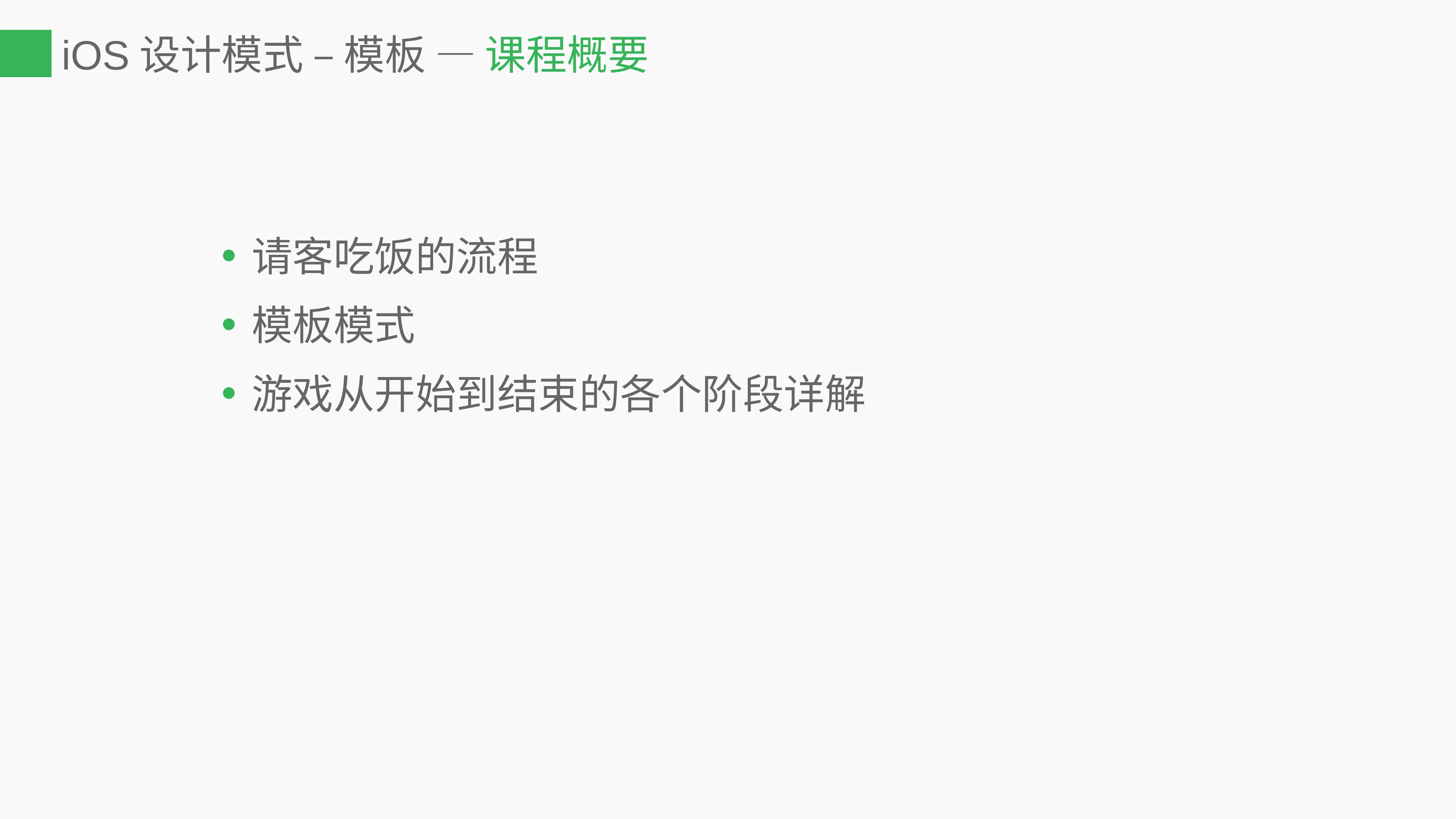

# iOS设计模式 – 模板 — 课程概要
请客吃饭的流程
模板模式
游戏从开始到结束的各个阶段详解